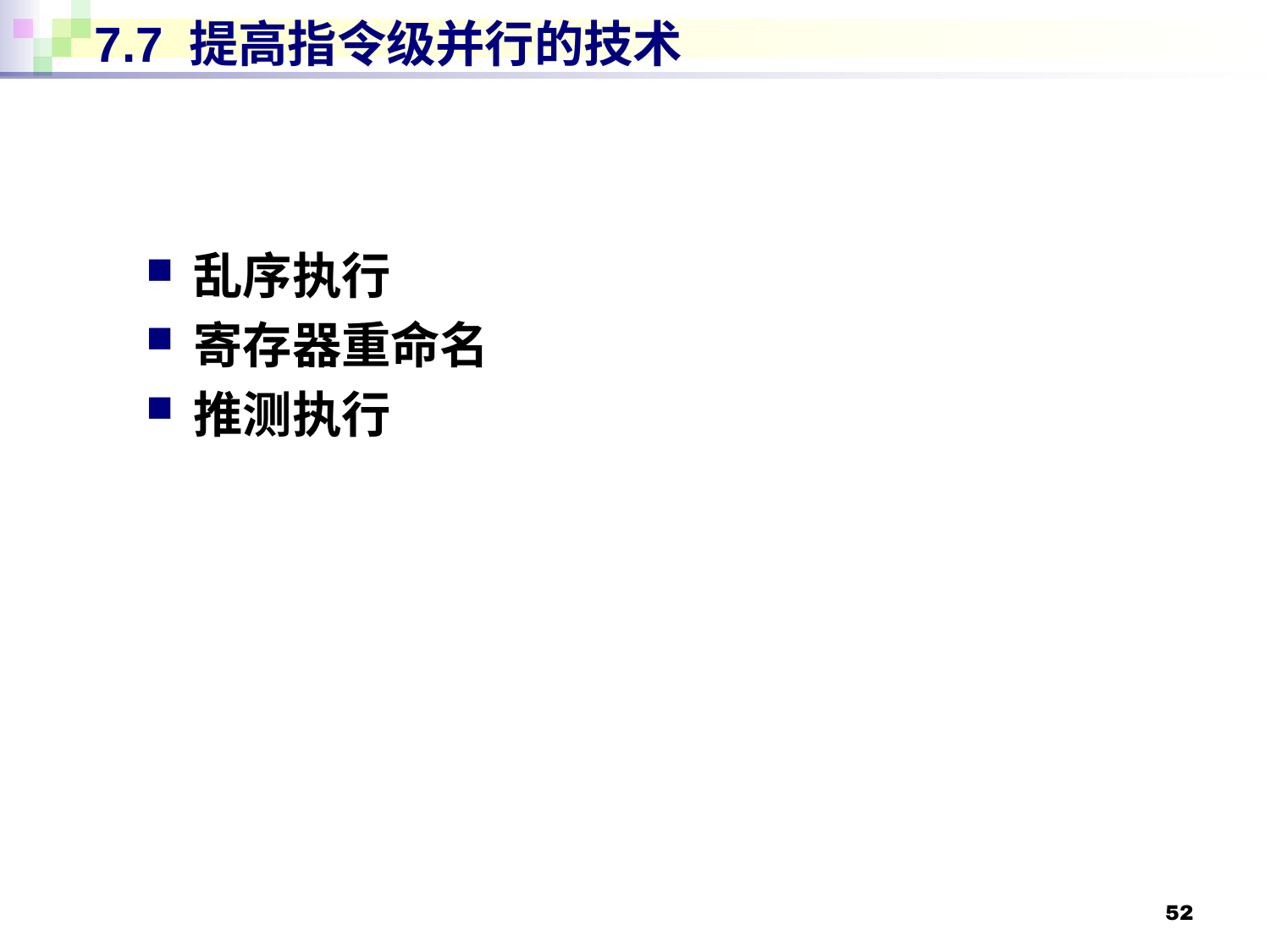

# 7.7 提高指令级并行的技术
乱序执行
寄存器重命名
推测执行
52